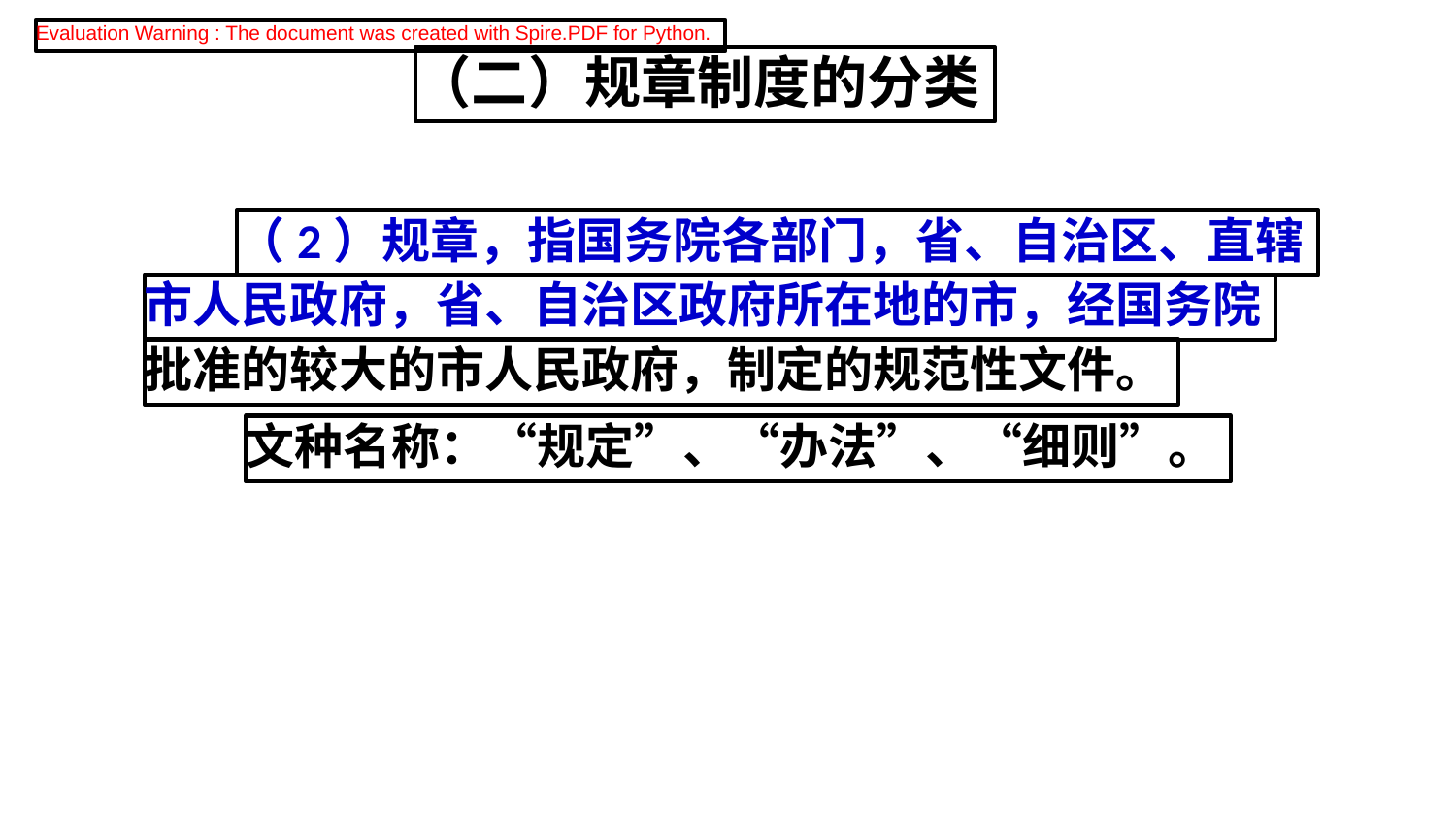

Evaluation Warning : The document was created with Spire.PDF for Python.
（二）规章制度的分类
（2）规章，指国务院各部门，省、自治区、直辖
市人民政府，省、自治区政府所在地的市，经国务院
批准的较大的市人民政府，制定的规范性文件。
文种名称：“规定”、“办法”、“细则”。